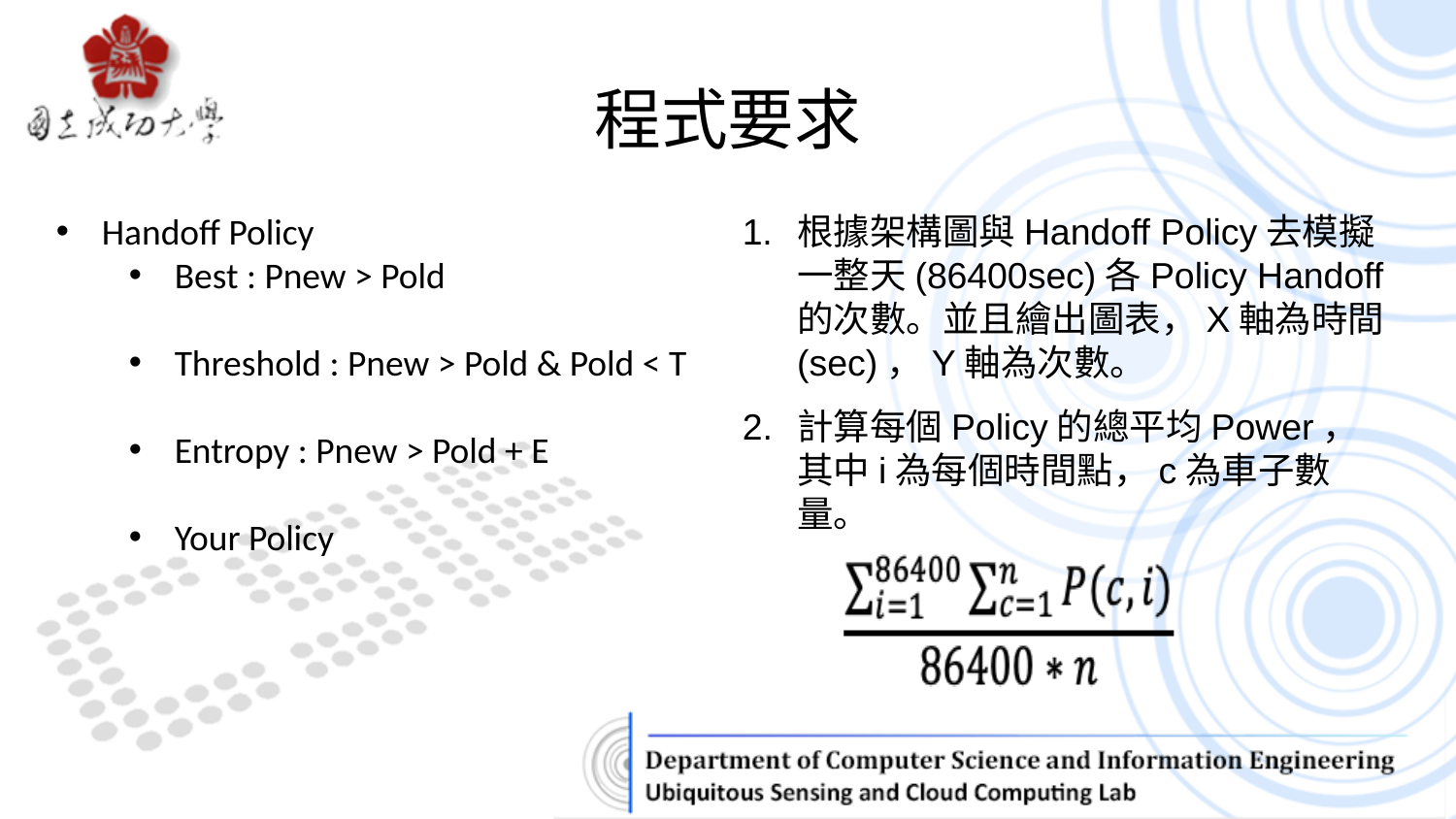

程式要求
Handoff Policy
Best : Pnew > Pold

Threshold : Pnew > Pold & Pold < T

Entropy : Pnew > Pold + E

Your Policy
根據架構圖與Handoff Policy去模擬一整天(86400sec)各Policy Handoff的次數。並且繪出圖表，X軸為時間(sec)，Y軸為次數。
計算每個Policy的總平均Power，其中i為每個時間點，c為車子數量。